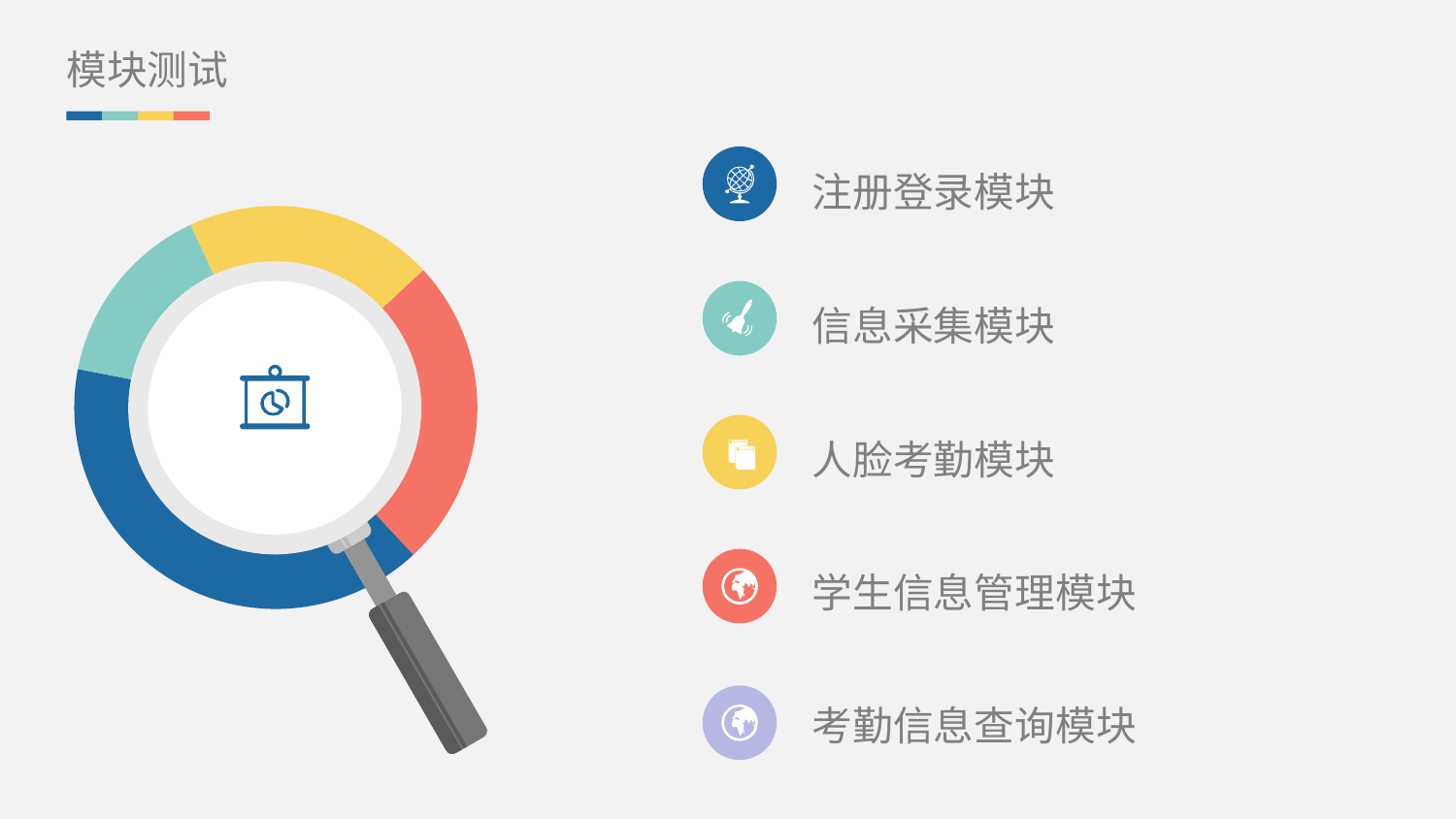

模块测试

注册登录模块

### Chart

| Category | 销售额 |
|---|---|
| 红 | 25.0 |
| 蓝 | 40.0 |
| 青 | 15.0 |
| 橙 | 20.0 |

信息采集模块

人脸考勤模块

学生信息管理模块

考勤信息查询模块